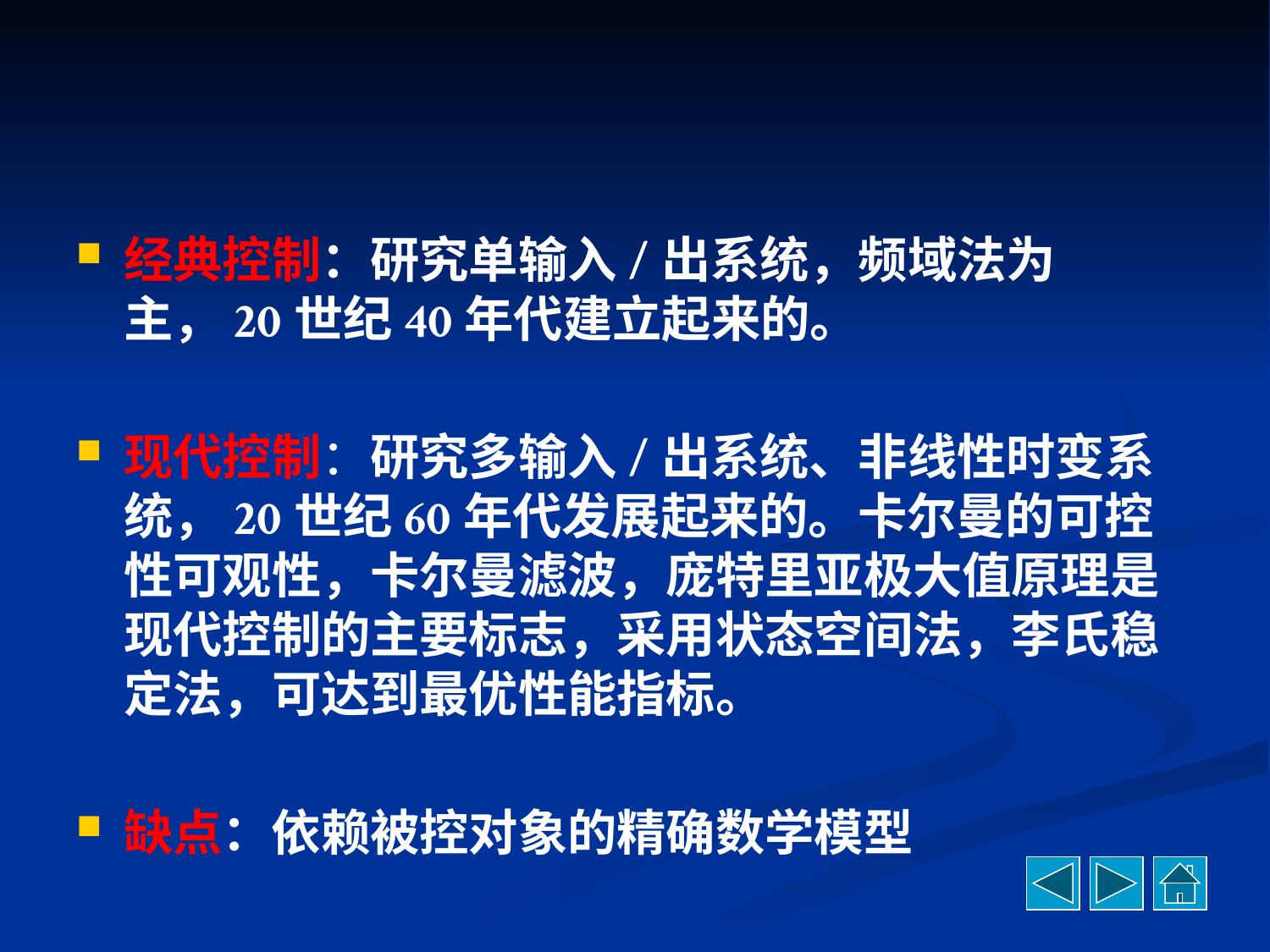

经典控制：研究单输入/出系统，频域法为主，20世纪40年代建立起来的。

现代控制：研究多输入/出系统、非线性时变系统，20世纪60年代发展起来的。卡尔曼的可控性可观性，卡尔曼滤波，庞特里亚极大值原理是现代控制的主要标志，采用状态空间法，李氏稳定法，可达到最优性能指标。

缺点：依赖被控对象的精确数学模型